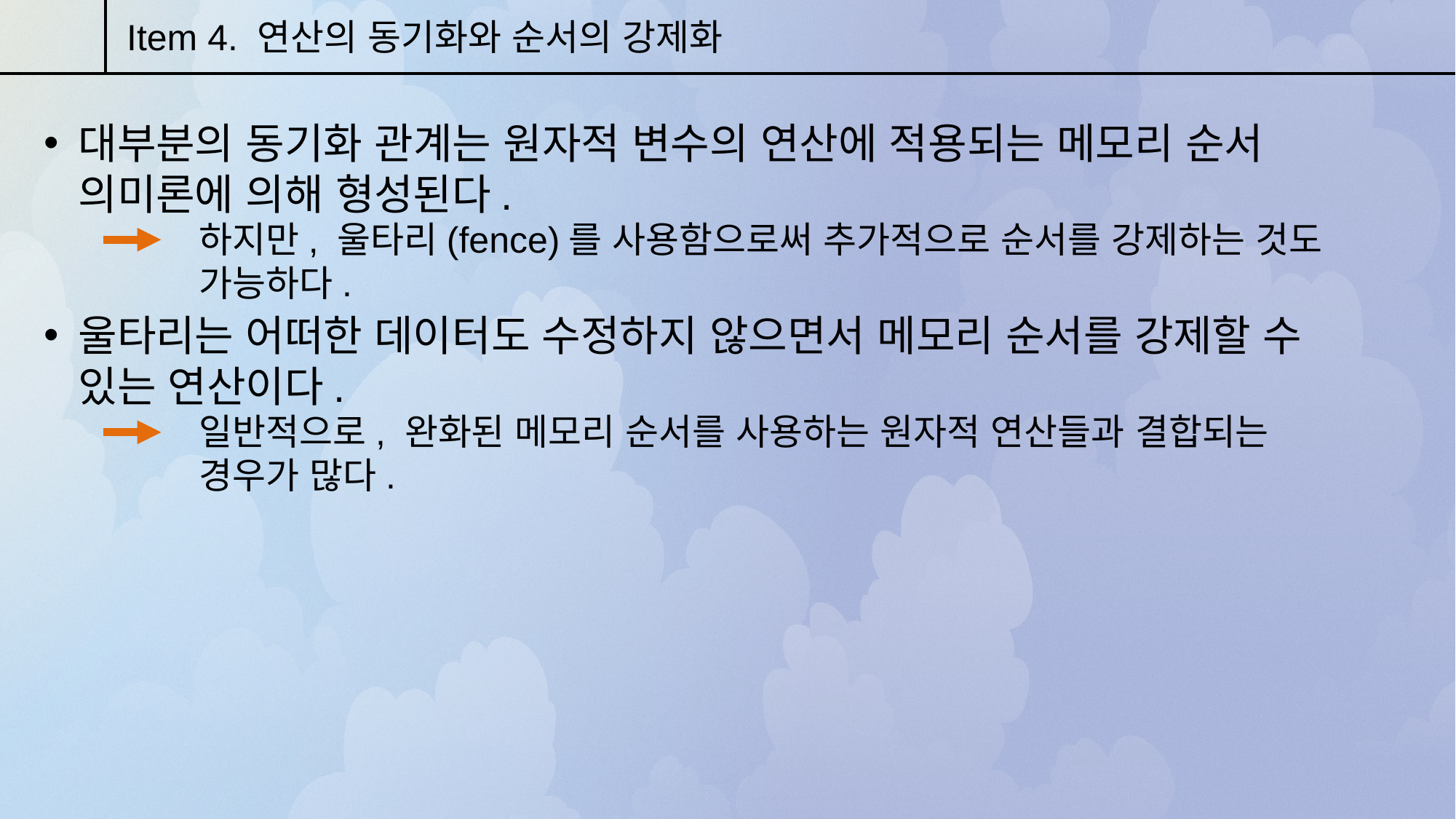

Item 4. 연산의 동기화와 순서의 강제화
대부분의 동기화 관계는 원자적 변수의 연산에 적용되는 메모리 순서 의미론에 의해 형성된다.
하지만, 울타리(fence)를 사용함으로써 추가적으로 순서를 강제하는 것도 가능하다.
울타리는 어떠한 데이터도 수정하지 않으면서 메모리 순서를 강제할 수 있는 연산이다.
일반적으로, 완화된 메모리 순서를 사용하는 원자적 연산들과 결합되는 경우가 많다.